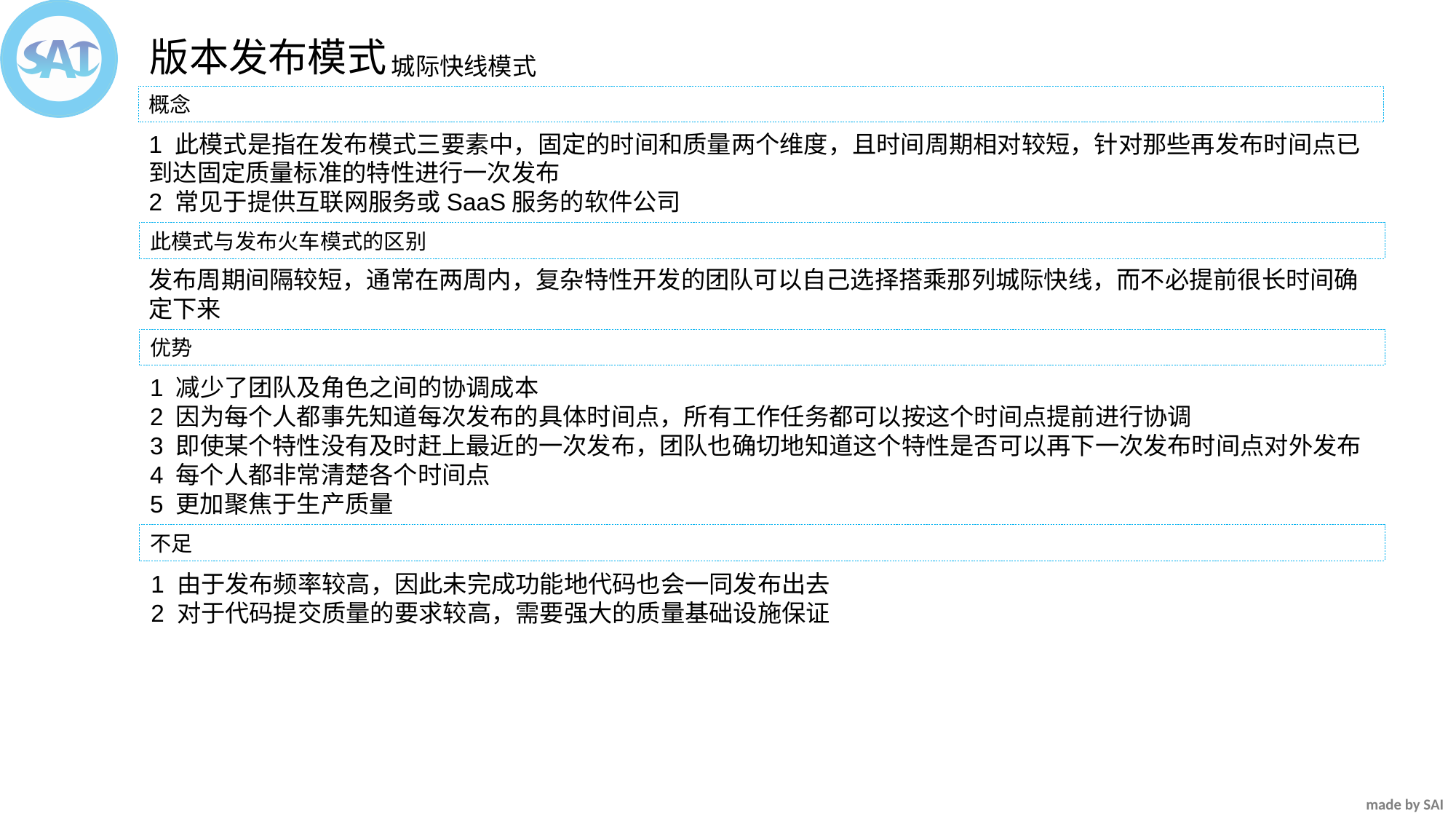

版本发布模式
城际快线模式
概念
1 此模式是指在发布模式三要素中，固定的时间和质量两个维度，且时间周期相对较短，针对那些再发布时间点已到达固定质量标准的特性进行一次发布
2 常见于提供互联网服务或SaaS服务的软件公司
此模式与发布火车模式的区别
发布周期间隔较短，通常在两周内，复杂特性开发的团队可以自己选择搭乘那列城际快线，而不必提前很长时间确定下来
优势
1 减少了团队及角色之间的协调成本
2 因为每个人都事先知道每次发布的具体时间点，所有工作任务都可以按这个时间点提前进行协调
3 即使某个特性没有及时赶上最近的一次发布，团队也确切地知道这个特性是否可以再下一次发布时间点对外发布 4 每个人都非常清楚各个时间点
5 更加聚焦于生产质量
不足
1 由于发布频率较高，因此未完成功能地代码也会一同发布出去
2 对于代码提交质量的要求较高，需要强大的质量基础设施保证